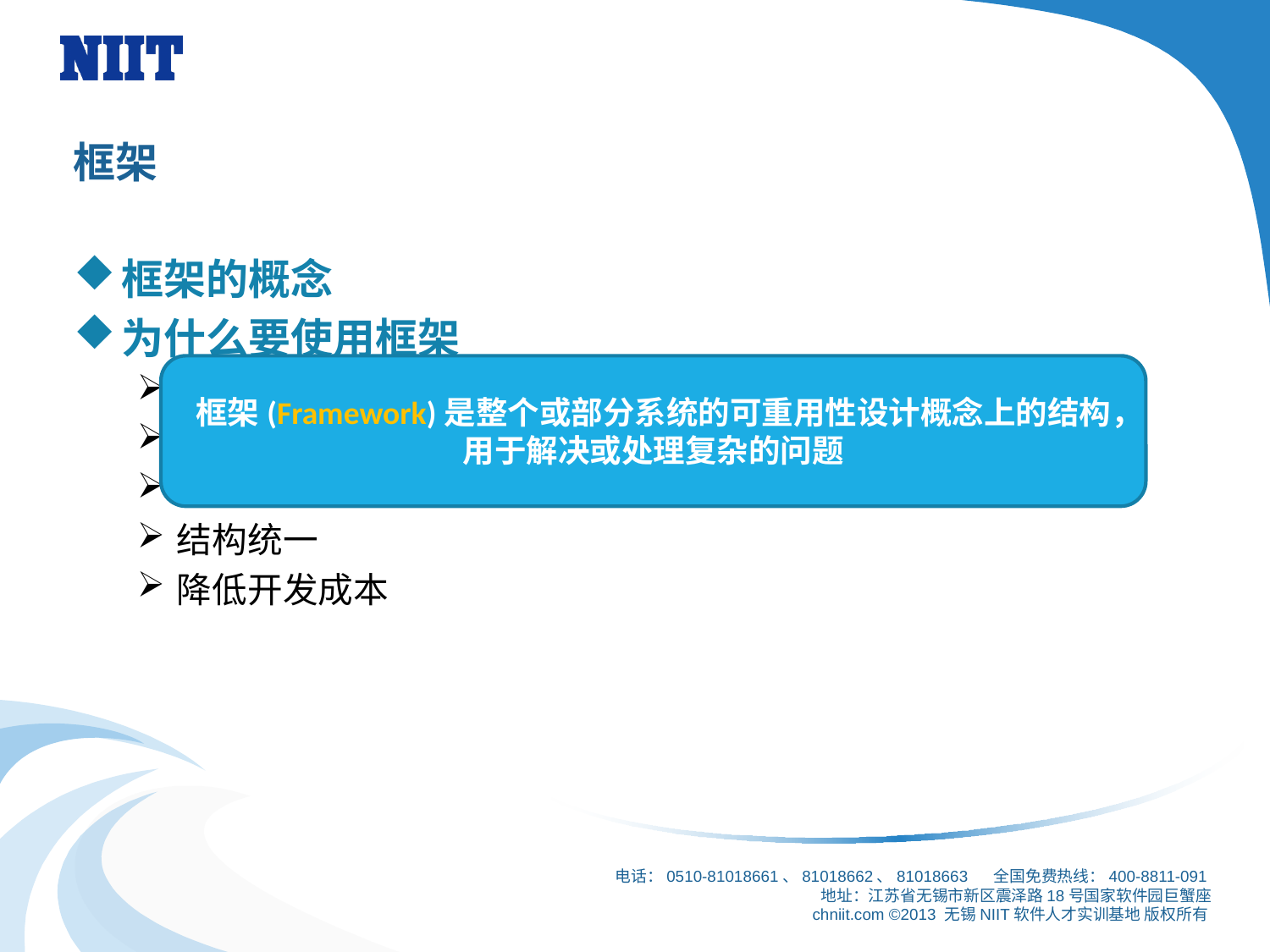

# 框架
框架的概念
为什么要使用框架
可重用代码
可重用设计
分布式组件管理，便于组件的复用和分离
结构统一
降低开发成本
框架(Framework)是整个或部分系统的可重用性设计概念上的结构，
用于解决或处理复杂的问题